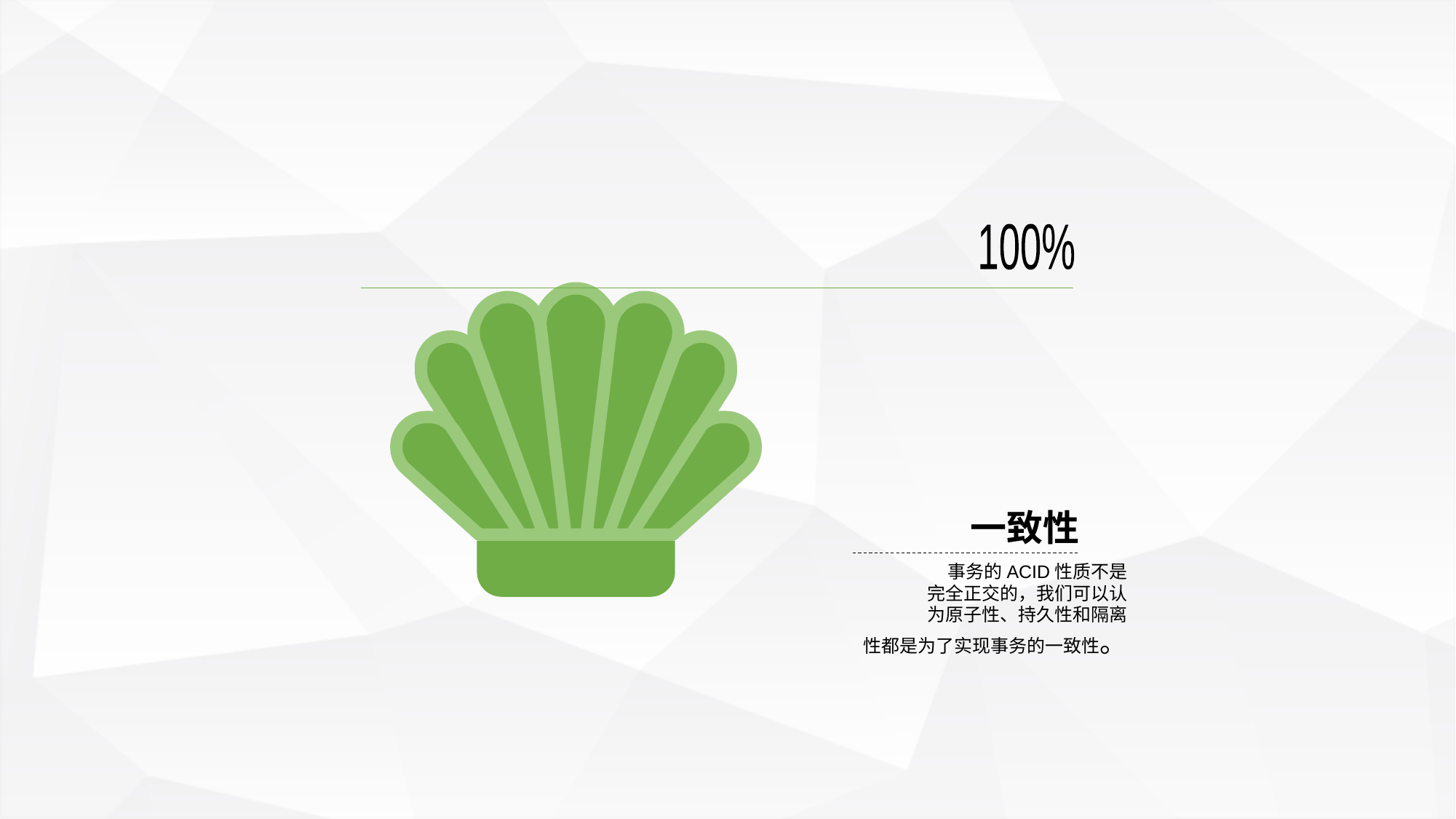

100%

一致性

事务的ACID性质不是
完全正交的，我们可以认
为原子性、持久性和隔离
性都是为了实现事务的一致性。